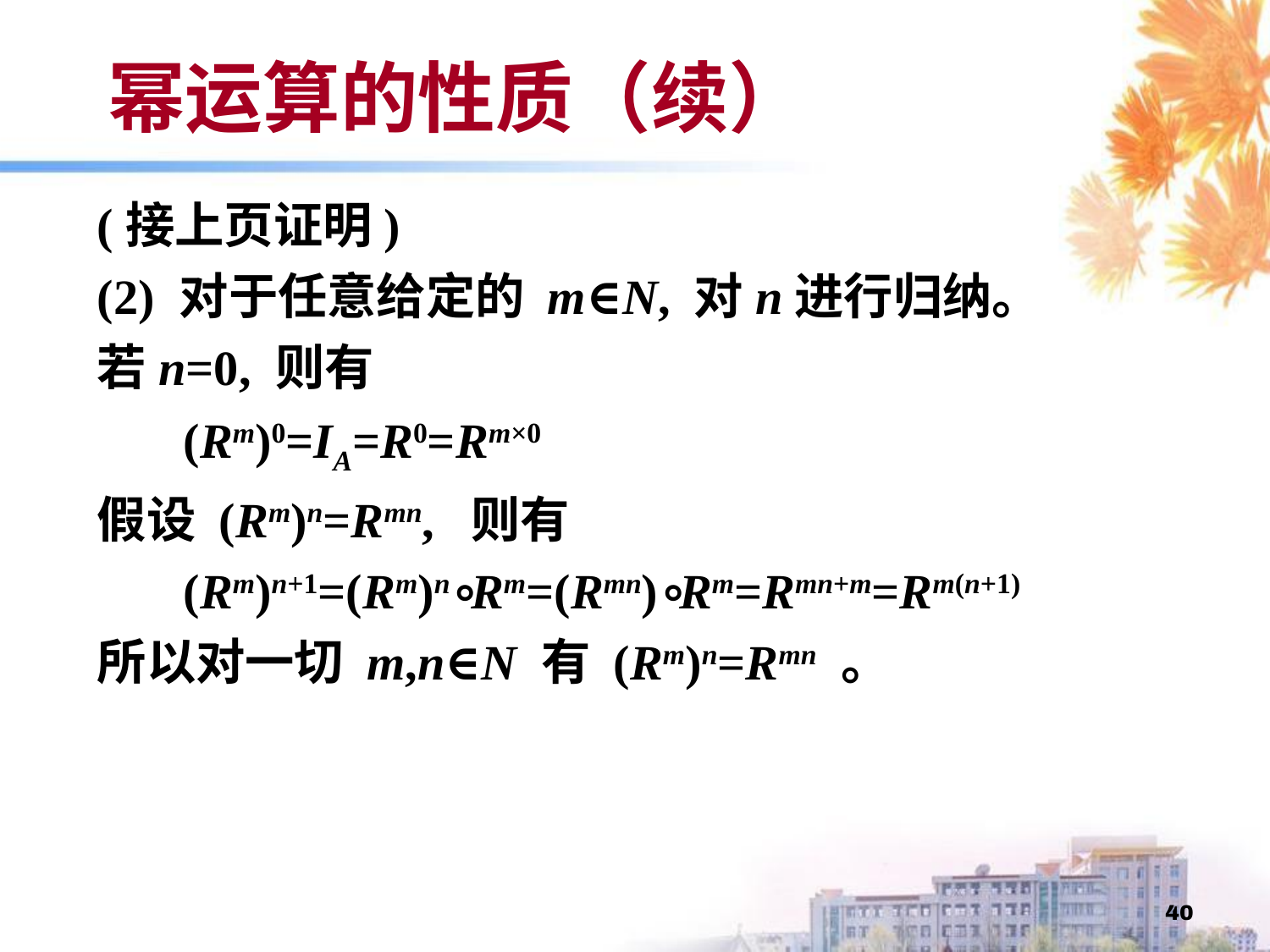

# 幂运算的性质（续）
(接上页证明)
(2) 对于任意给定的 m∈N, 对n进行归纳。
若n=0, 则有
       (Rm)0=IA=R0=Rm×0
假设 (Rm)n=Rmn,  则有
       (Rm)n+1=(Rm)n∘Rm=(Rmn)∘Rm=Rmn+m=Rm(n+1)
所以对一切 m,n∈N 有 (Rm)n=Rmn 。
40